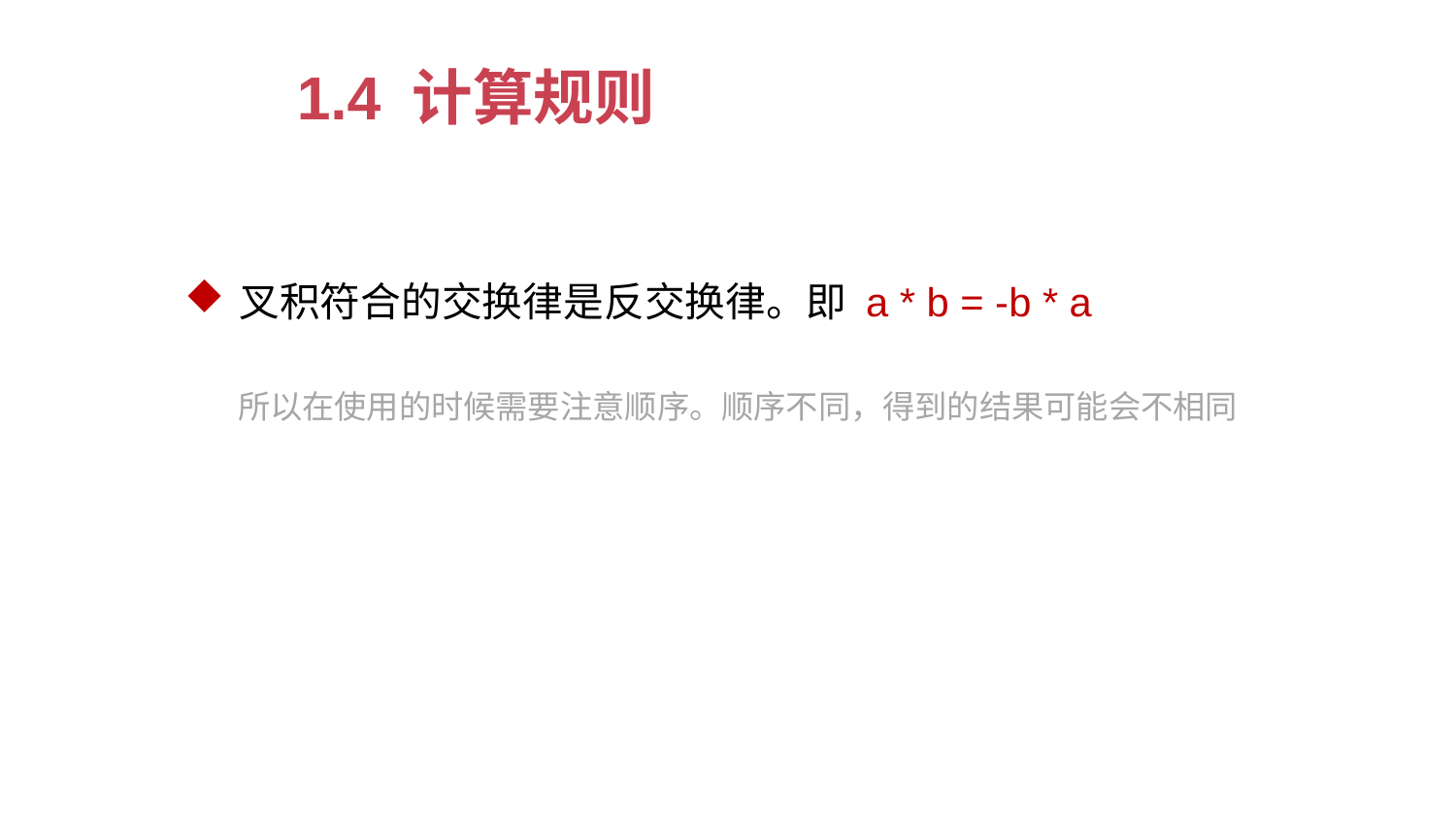

1.4 计算规则
叉积符合的交换律是反交换律。即 a * b = -b * a
所以在使用的时候需要注意顺序。顺序不同，得到的结果可能会不相同